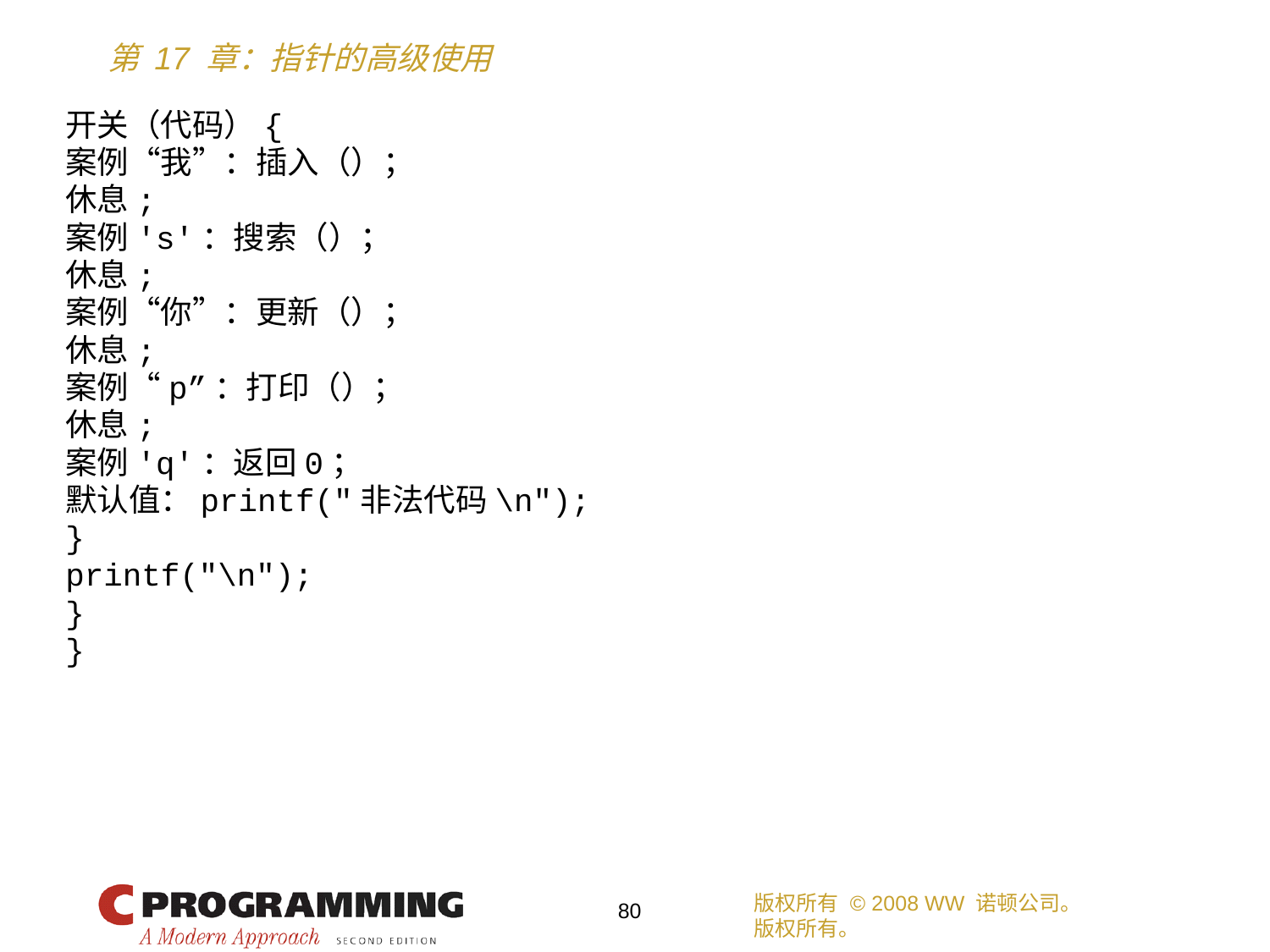

开关（代码）{
案例“我”：插入（）；
休息;
案例's'：搜索（）；
休息;
案例“你”：更新（）；
休息;
案例“p”：打印（）；
休息;
案例'q'：返回0；
默认值：printf("非法代码\n");
}
printf("\n");
}
}

版权所有 © 2008 WW 诺顿公司。
版权所有。
80